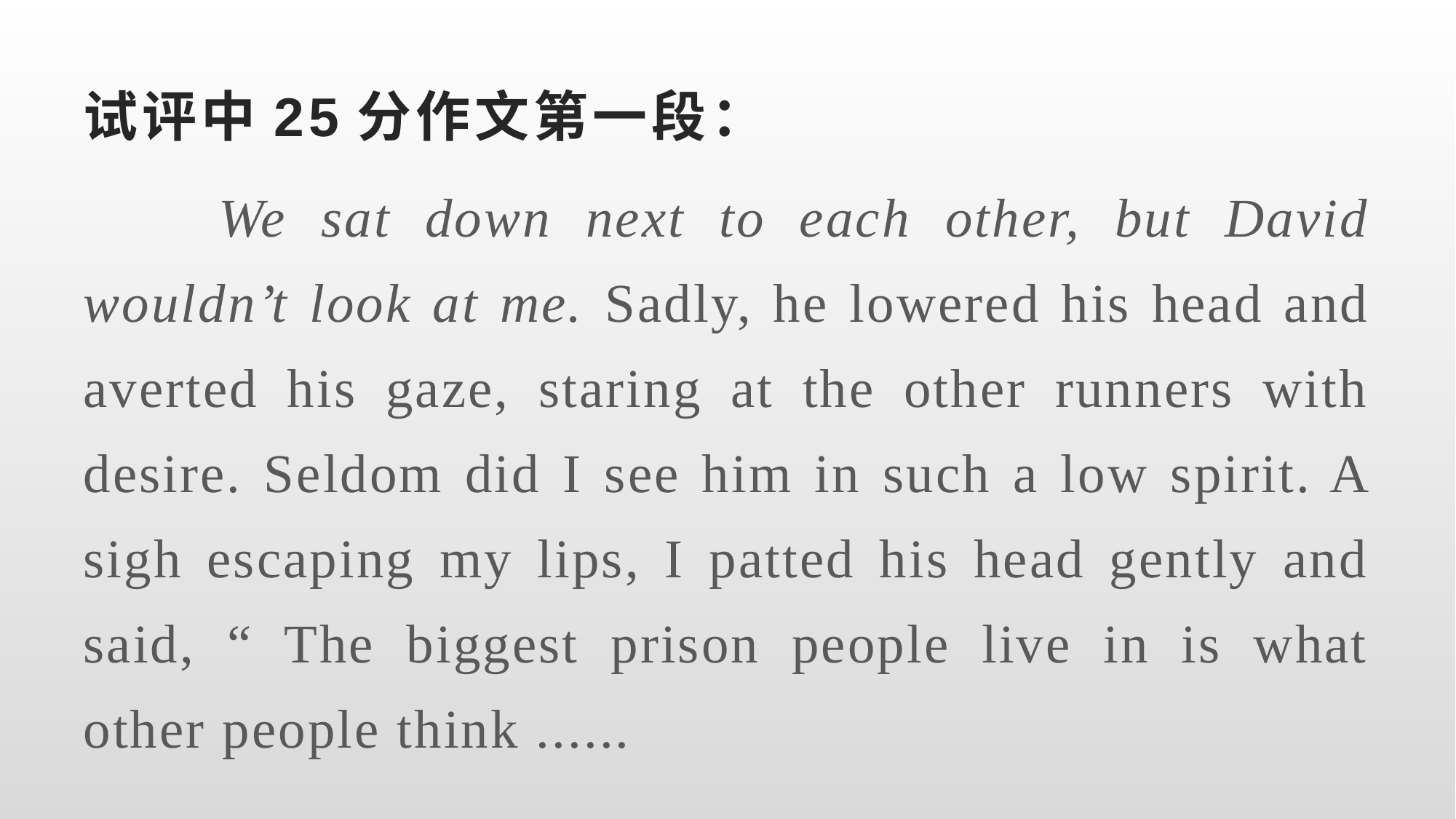

# 试评中25分作文第一段：
    We sat down next to each other, but David wouldn’t look at me. Sadly, he lowered his head and averted his gaze, staring at the other runners with desire. Seldom did I see him in such a low spirit. A sigh escaping my lips, I patted his head gently and said, “ The biggest prison people live in is what other people think ......